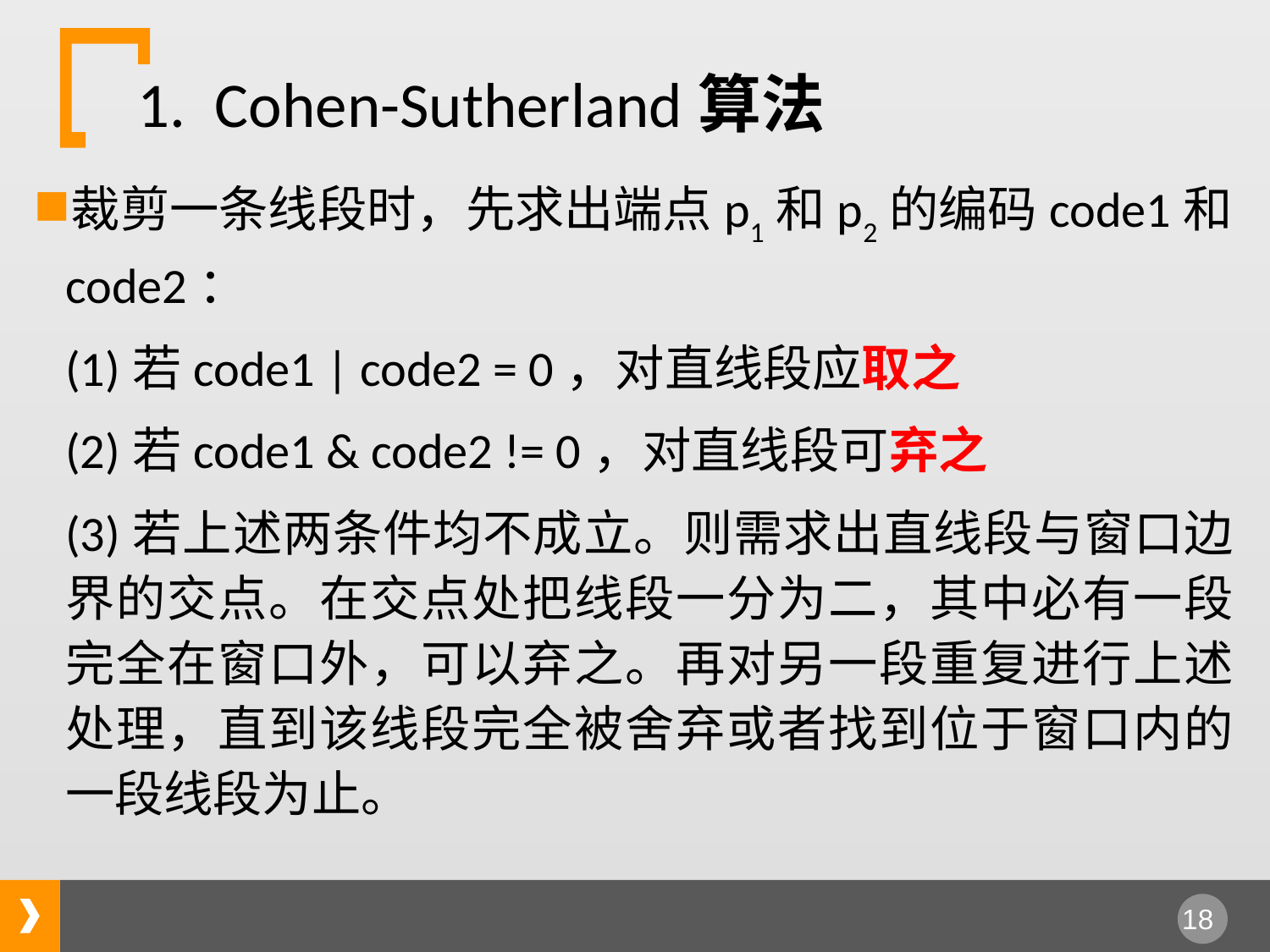

# 1.  Cohen-Sutherland算法
裁剪一条线段时，先求出端点p1和p2的编码code1和code2：
	(1)若code1 | code2 = 0，对直线段应取之
	(2)若code1 & code2 != 0，对直线段可弃之
	(3)若上述两条件均不成立。则需求出直线段与窗口边界的交点。在交点处把线段一分为二，其中必有一段完全在窗口外，可以弃之。再对另一段重复进行上述处理，直到该线段完全被舍弃或者找到位于窗口内的一段线段为止。